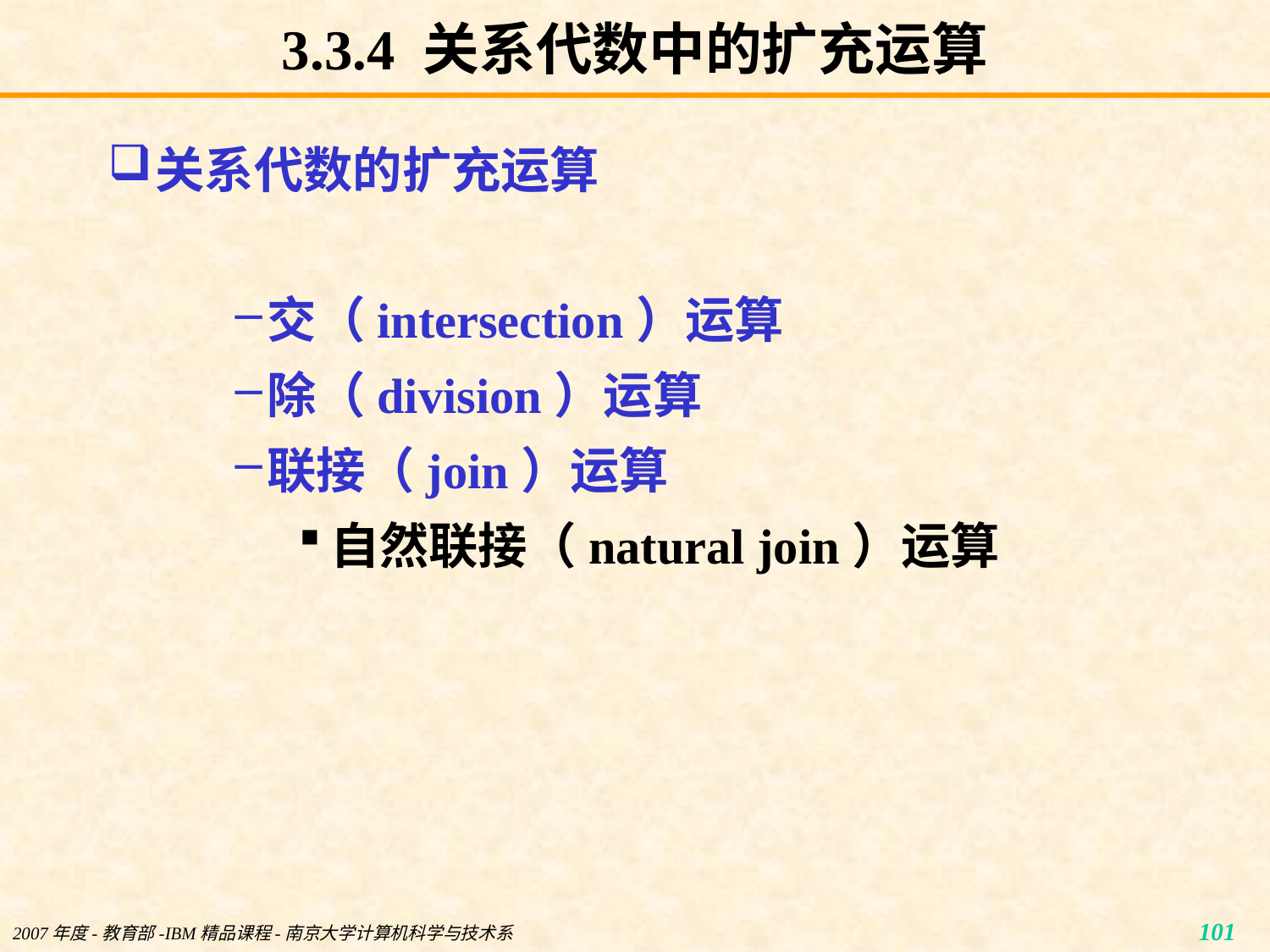

# 3.3.4 关系代数中的扩充运算
关系代数的扩充运算

交（intersection）运算
除（division）运算
联接（join）运算
自然联接（natural join）运算
101
2007年度-教育部-IBM精品课程-南京大学计算机科学与技术系